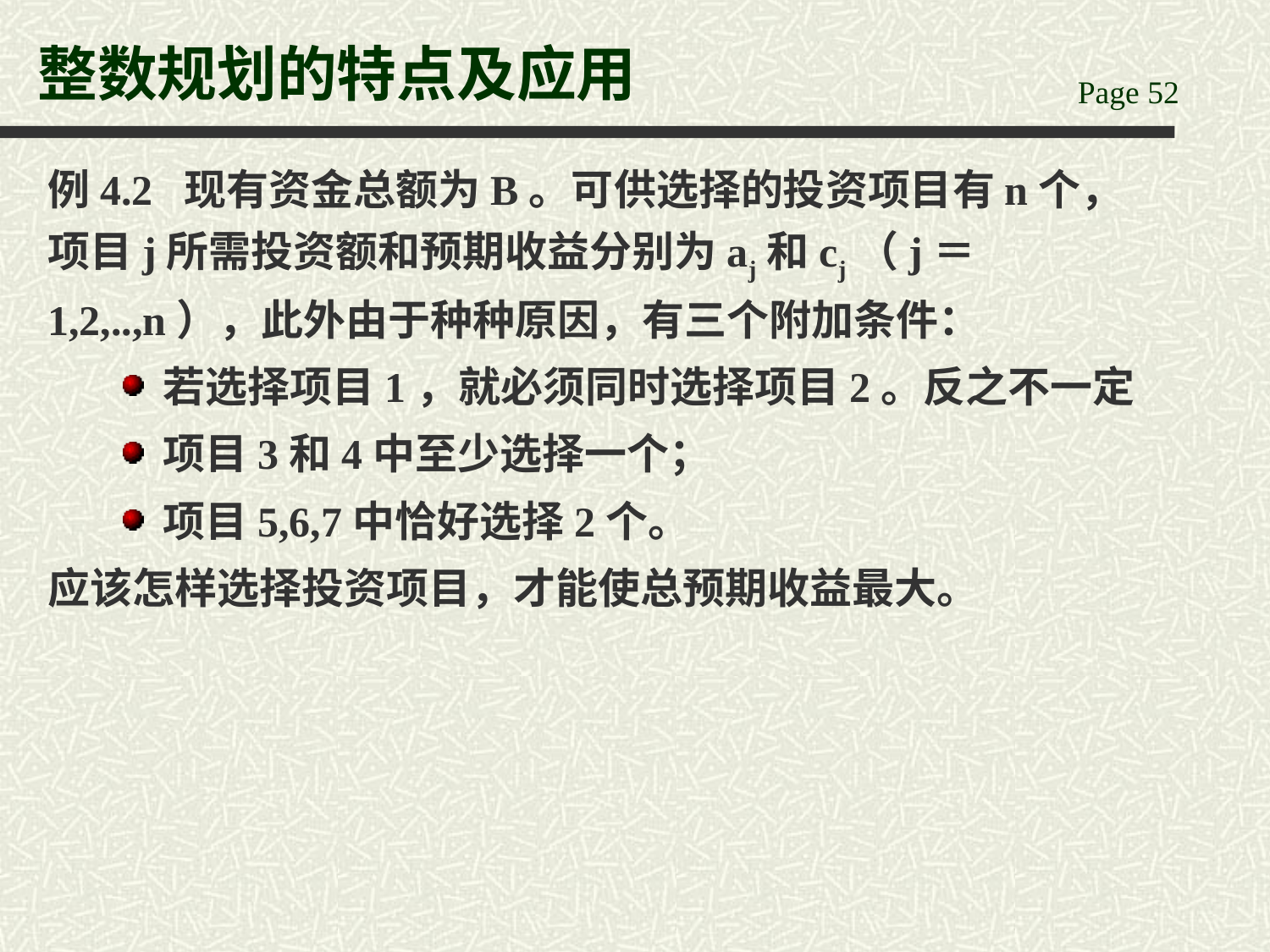

# 整数规划的特点及应用
例4.2  现有资金总额为B。可供选择的投资项目有n个，项目j所需投资额和预期收益分别为aj和cj（j＝1,2,..,n），此外由于种种原因，有三个附加条件：
若选择项目1，就必须同时选择项目2。反之不一定
项目3和4中至少选择一个；
项目5,6,7中恰好选择2个。
应该怎样选择投资项目，才能使总预期收益最大。